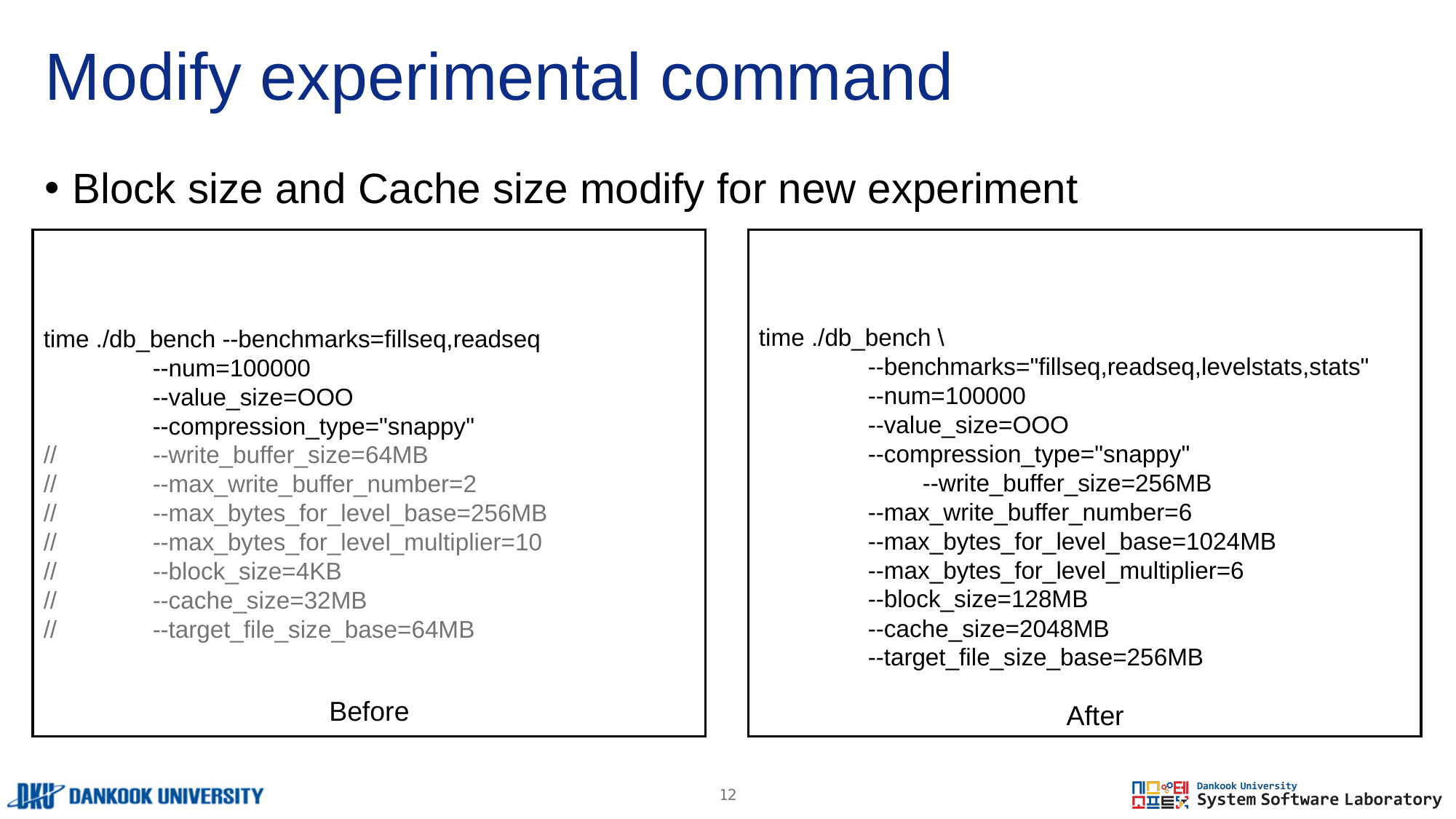

# Modify experimental command
Command explain
Block size and Cache size modify for new experiment
time ./db_bench --benchmarks=fillseq,readseq
	--num=100000
	--value_size=OOO
	--compression_type="snappy"
//	--write_buffer_size=64MB
//	--max_write_buffer_number=2
//	--max_bytes_for_level_base=256MB
//	--max_bytes_for_level_multiplier=10
//	--block_size=4KB
//	--cache_size=32MB
//	--target_file_size_base=64MB

time ./db_bench \
	--benchmarks="fillseq,readseq,levelstats,stats"
	--num=100000
	--value_size=OOO
	--compression_type="snappy"
	--write_buffer_size=256MB
	--max_write_buffer_number=6
	--max_bytes_for_level_base=1024MB
	--max_bytes_for_level_multiplier=6
	--block_size=128MB
	--cache_size=2048MB
	--target_file_size_base=256MB
// memtable 크기 설정
// 동시에 유지할 수 있는 최대 memtable 개수
// L1에서 허용할 수 있는 데이터 크기
// RocksDB의 Level 간 데이터 크기 증가 비율
// SST 파일 내에서 한 번에 읽어올 블록 크기
// Block Cache 크기
// SST 파일의 기본 크기
Before
After
12